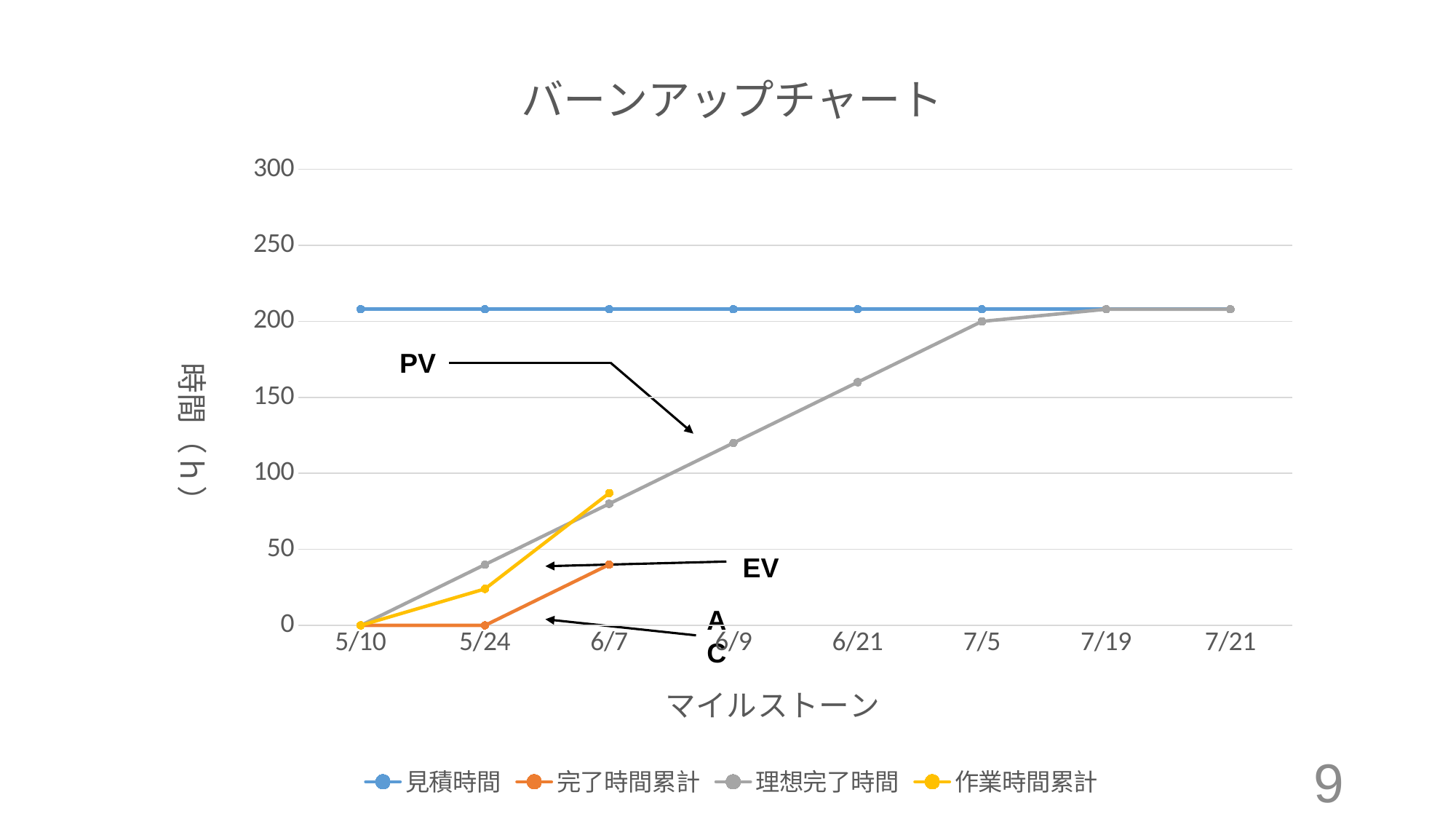

### Chart: バーンアップチャート

| Category | 見積時間 | 完了時間累計 | 理想完了時間 | 作業時間累計 |
|---|---|---|---|---|
| 5/10 | 208.0 | 0.0 | 0.0 | 0.0 |
| 5/24 | 208.0 | 0.0 | 40.0 | 24.0 |
| 6/7 | 208.0 | 40.0 | 80.0 | 87.0 |
| 6/9 | 208.0 | None | 120.0 | None |
| 6/21 | 208.0 | None | 160.0 | None |
| 7/5 | 208.0 | None | 200.0 | None |
| 7/19 | 208.0 | None | 208.0 | None |
| 7/21 | 208.0 | None | 208.0 | None |
PV
EV
AC
9